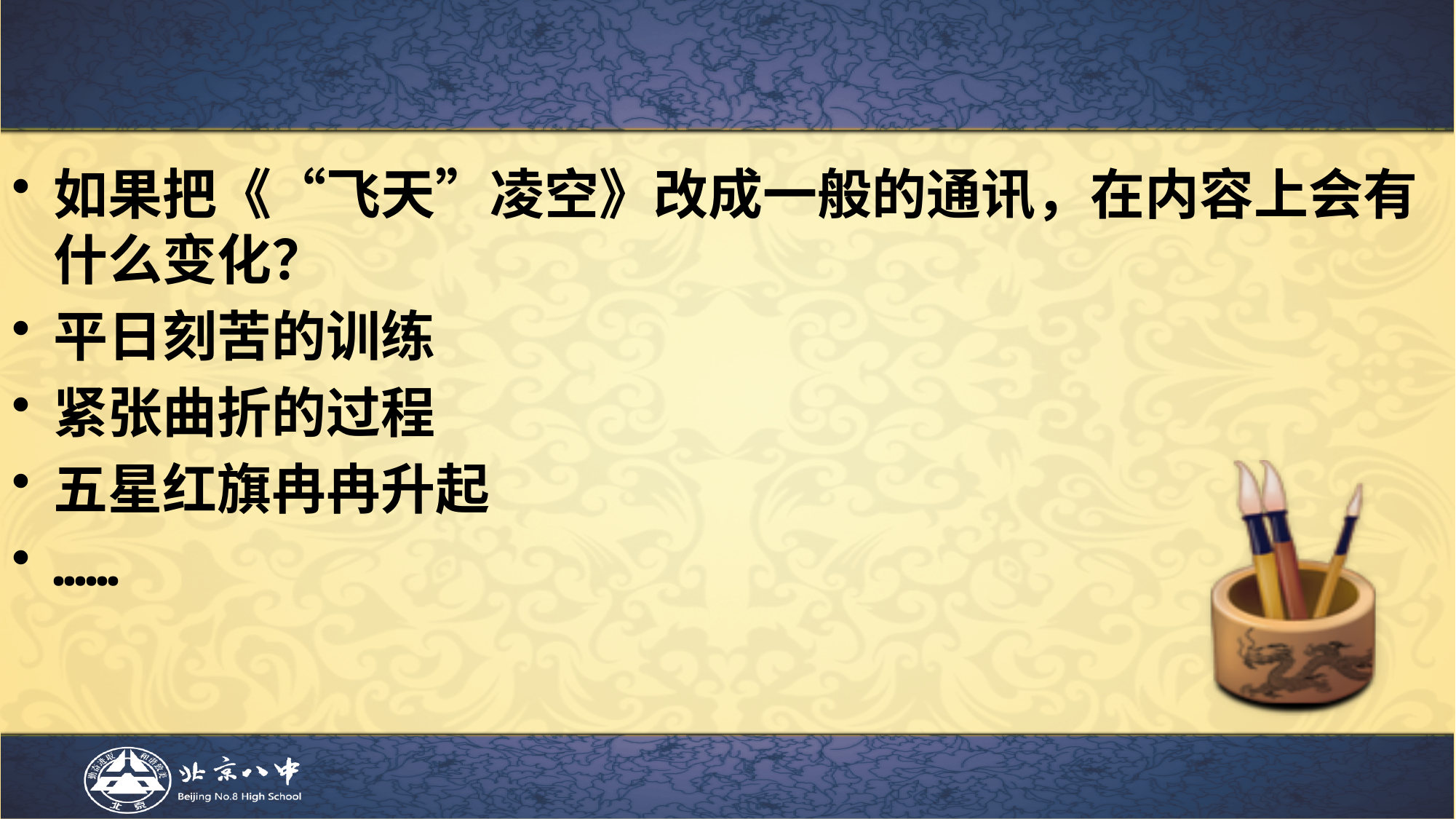

#
如果把《“飞天”凌空》改成一般的通讯，在内容上会有什么变化？
平日刻苦的训练
紧张曲折的过程
五星红旗冉冉升起
……